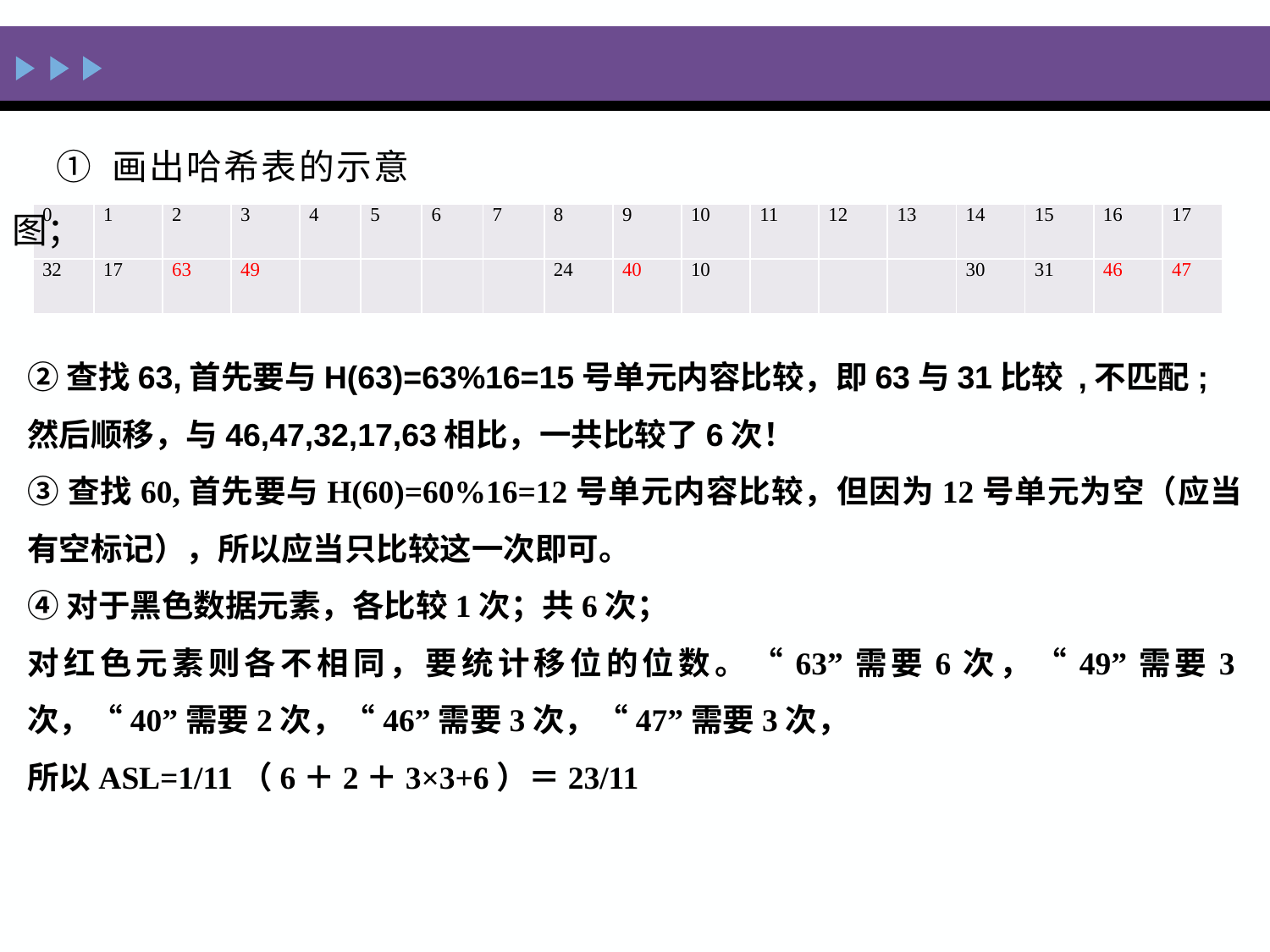

#
① 画出哈希表的示意图；
| 0 | 1 | 2 | 3 | 4 | 5 | 6 | 7 | 8 | 9 | 10 | 11 | 12 | 13 | 14 | 15 | 16 | 17 |
| --- | --- | --- | --- | --- | --- | --- | --- | --- | --- | --- | --- | --- | --- | --- | --- | --- | --- |
| 32 | 17 | 63 | 49 |  |  |  |  | 24 | 40 | 10 |  |  |  | 30 | 31 | 46 | 47 |
②查找63,首先要与H(63)=63%16=15号单元内容比较，即63与31比较 ,不匹配;
然后顺移，与46,47,32,17,63相比，一共比较了6次！
③查找60,首先要与H(60)=60%16=12号单元内容比较，但因为12号单元为空（应当有空标记），所以应当只比较这一次即可。
④对于黑色数据元素，各比较1次；共6次；
对红色元素则各不相同，要统计移位的位数。“63”需要6次，“49”需要3次，“40”需要2次，“46”需要3次，“47”需要3次，
所以ASL=1/11（6＋2＋3×3+6）＝23/11